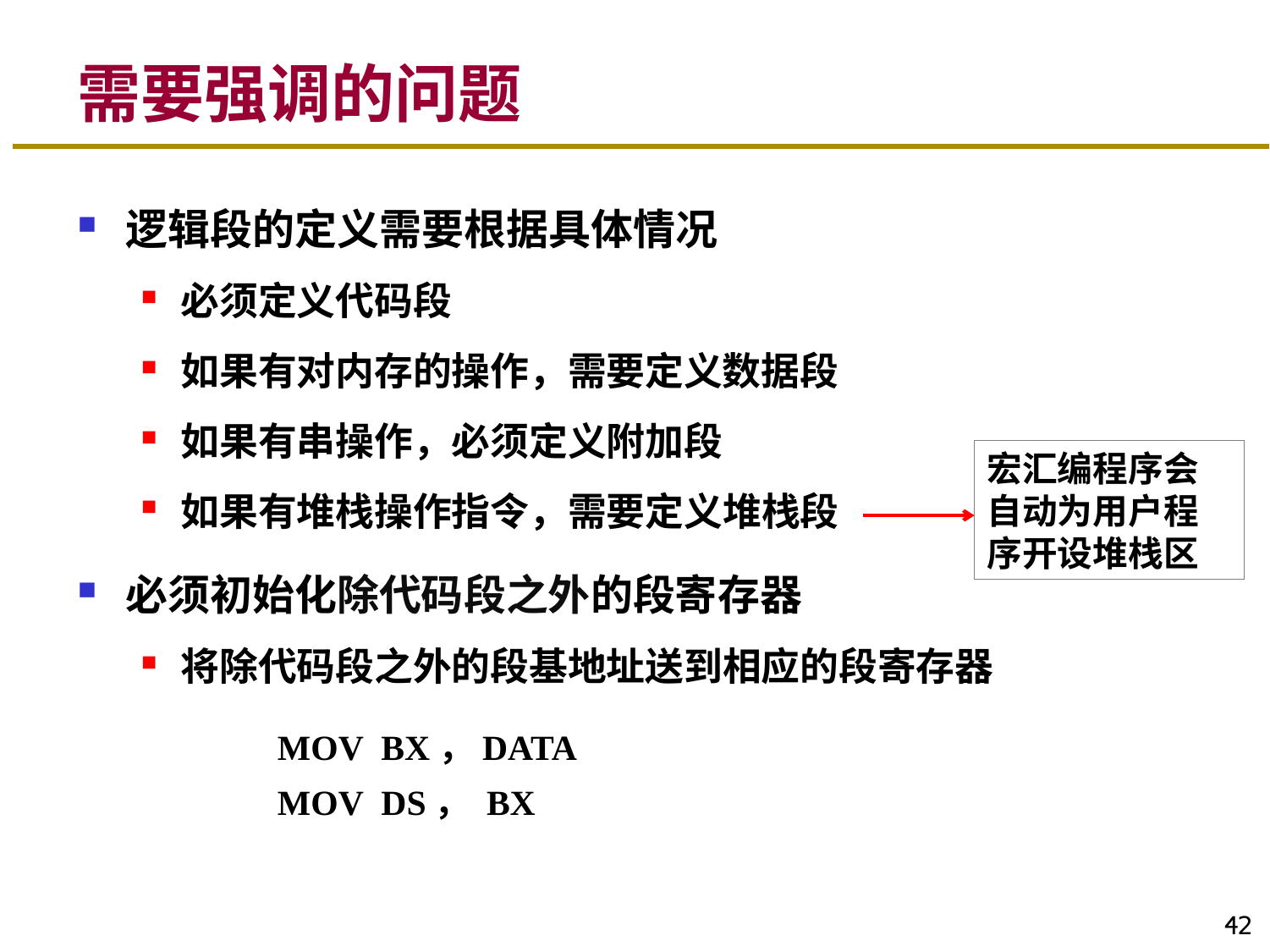

# 需要强调的问题
逻辑段的定义需要根据具体情况
必须定义代码段
如果有对内存的操作，需要定义数据段
如果有串操作，必须定义附加段
如果有堆栈操作指令，需要定义堆栈段
必须初始化除代码段之外的段寄存器
将除代码段之外的段基地址送到相应的段寄存器
宏汇编程序会自动为用户程序开设堆栈区
MOV  BX，DATA
MOV  DS， BX
42